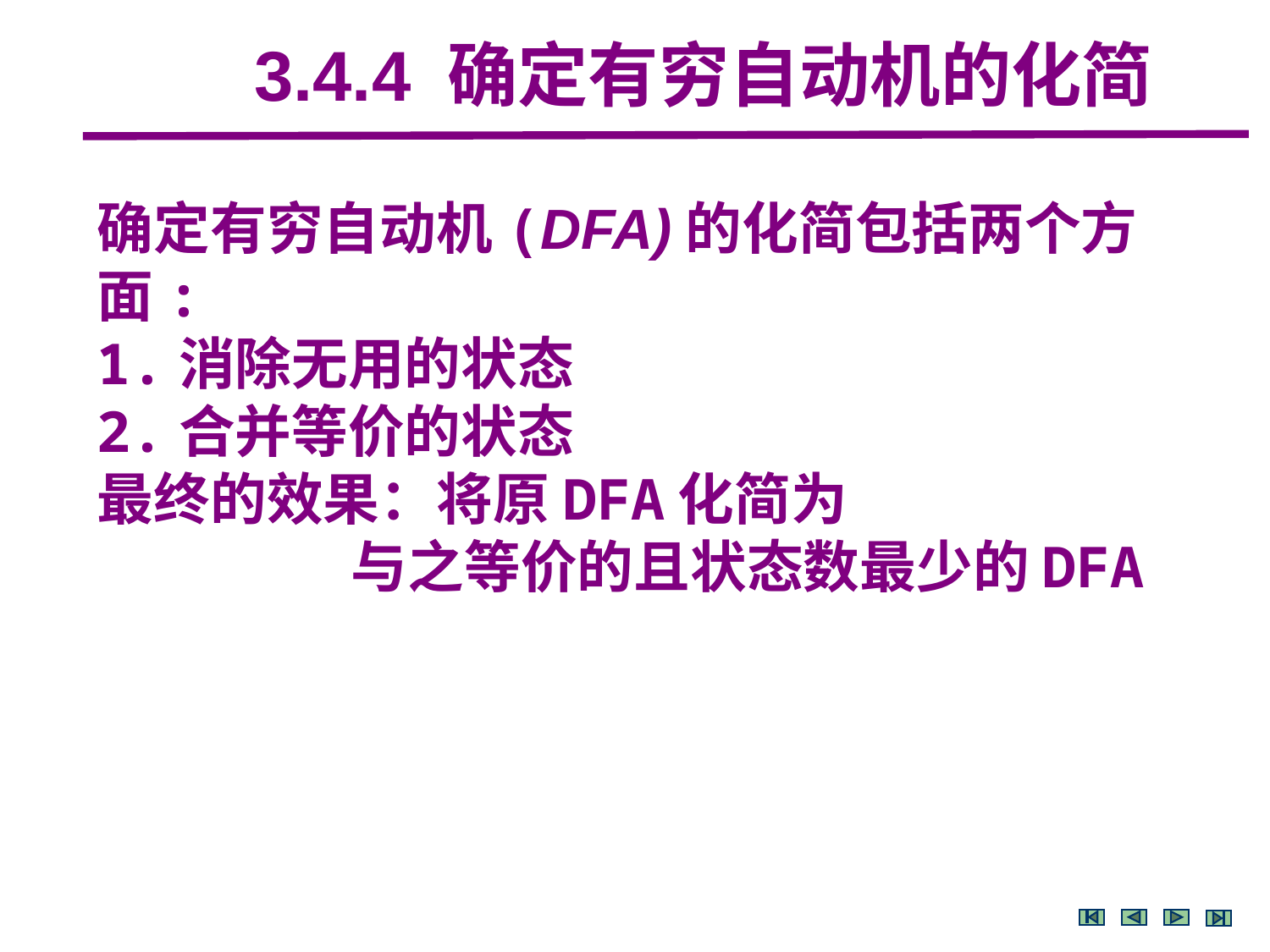

3.4.4 确定有穷自动机的化简
确定有穷自动机(DFA)的化简包括两个方面:
1.消除无用的状态
2.合并等价的状态
最终的效果：将原DFA化简为
		与之等价的且状态数最少的DFA